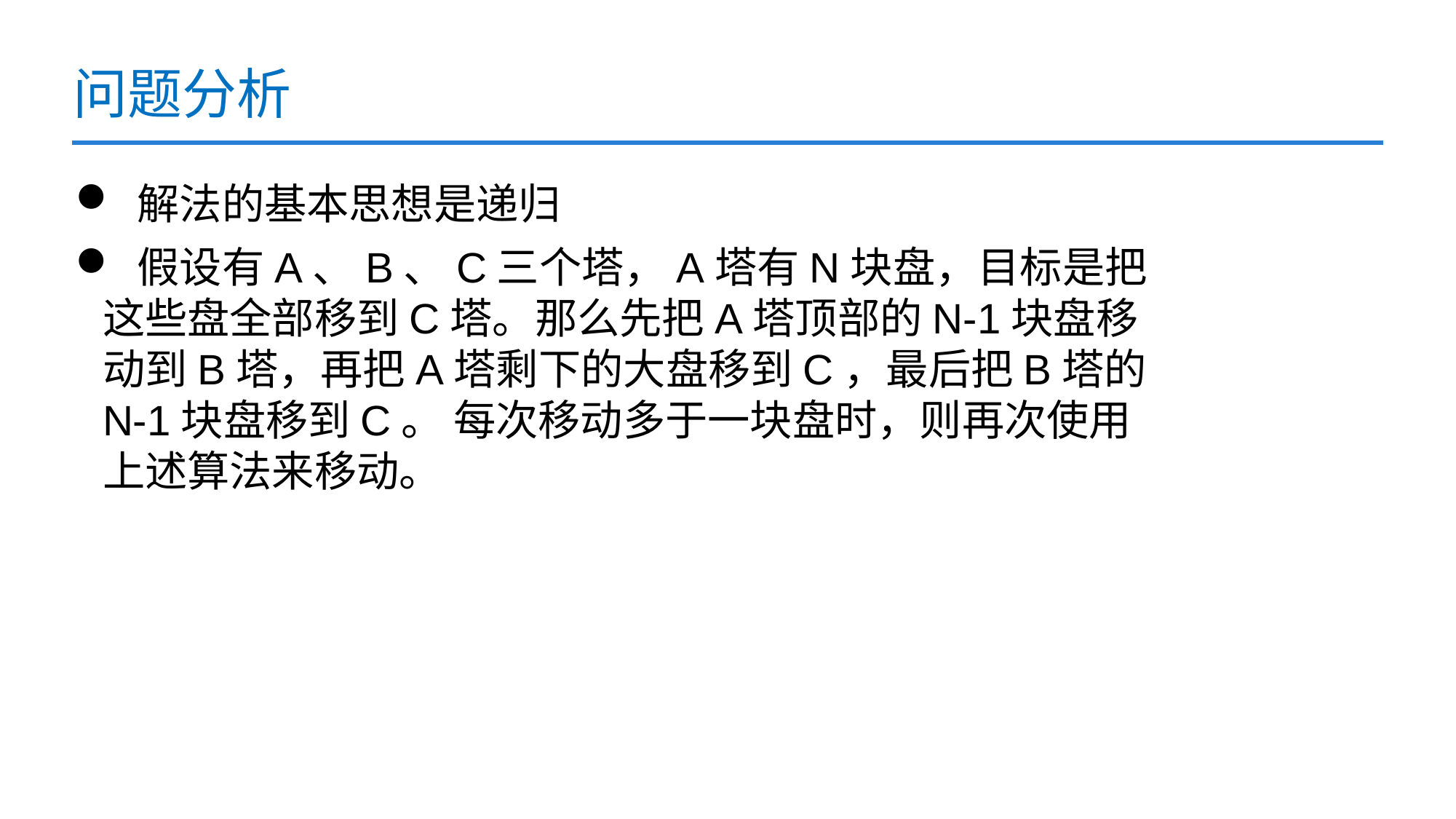

# 问题分析
 解法的基本思想是递归
 假设有A、B、C三个塔，A塔有N块盘，目标是把这些盘全部移到C塔。那么先把A塔顶部的N-1块盘移动到B塔，再把A塔剩下的大盘移到C，最后把B塔的N-1块盘移到C。 每次移动多于一块盘时，则再次使用上述算法来移动。